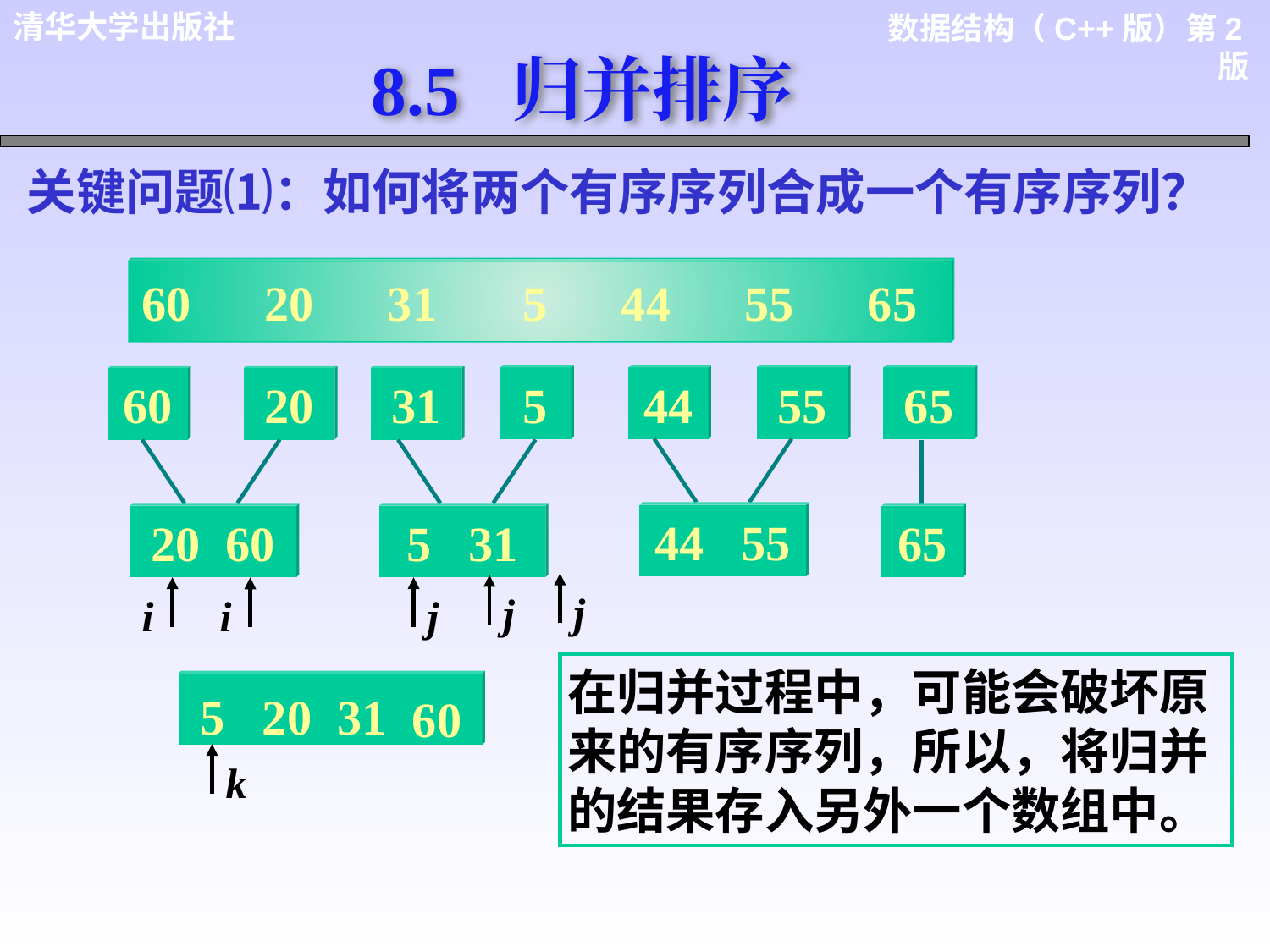

8.5  归并排序
关键问题⑴：如何将两个有序序列合成一个有序序列？
60      20      31       5      44      55      65
5
44
55
65
60
20
31
44   55
20  60
5   31
65
j
j
i
j
i
在归并过程中，可能会破坏原来的有序序列，所以，将归并的结果存入另外一个数组中。

5
20
31
60
k